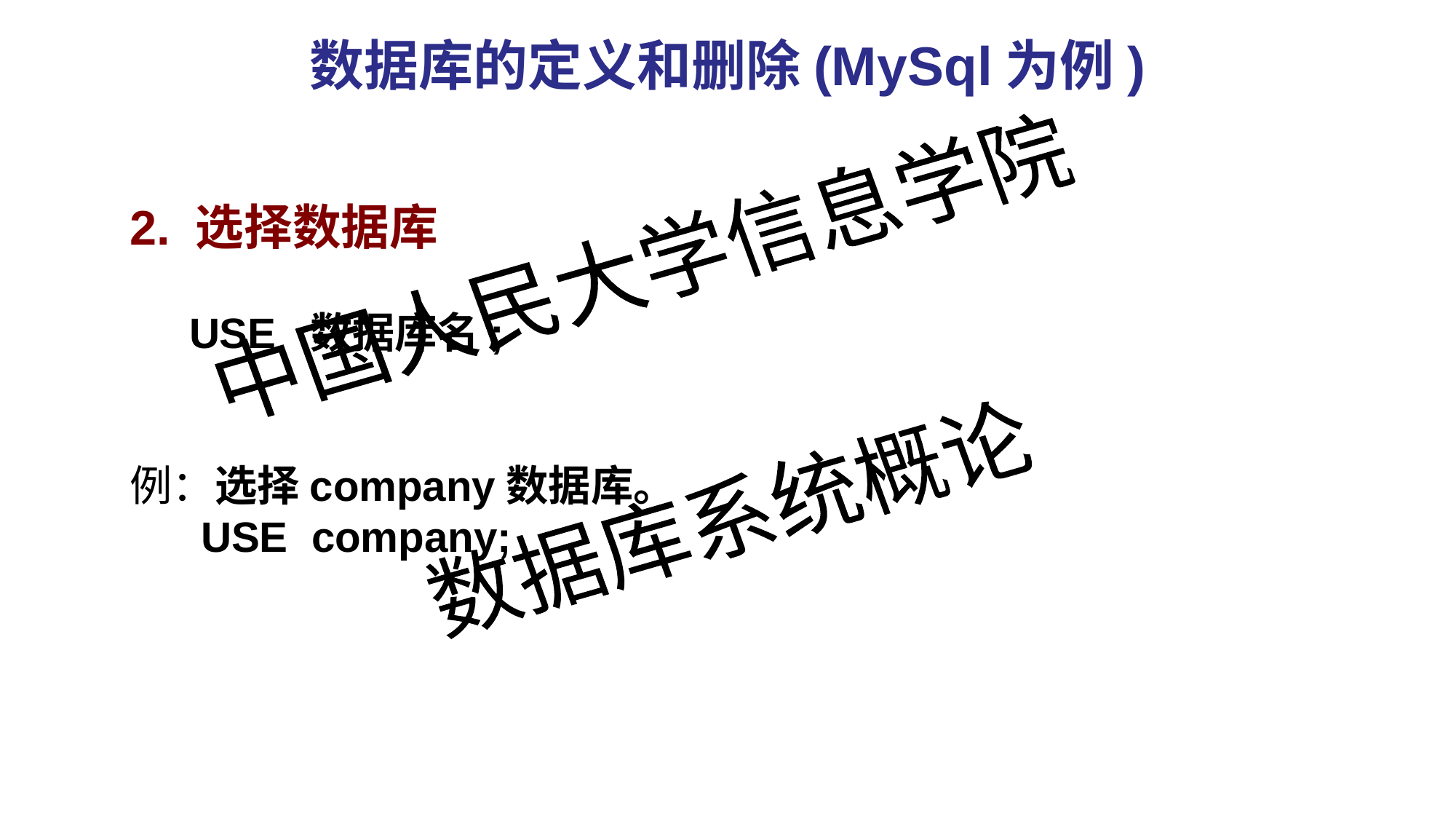

数据库的定义和删除(MySql为例)
2. 选择数据库

     USE  数据库名;

例：选择company数据库。
      USE  company;